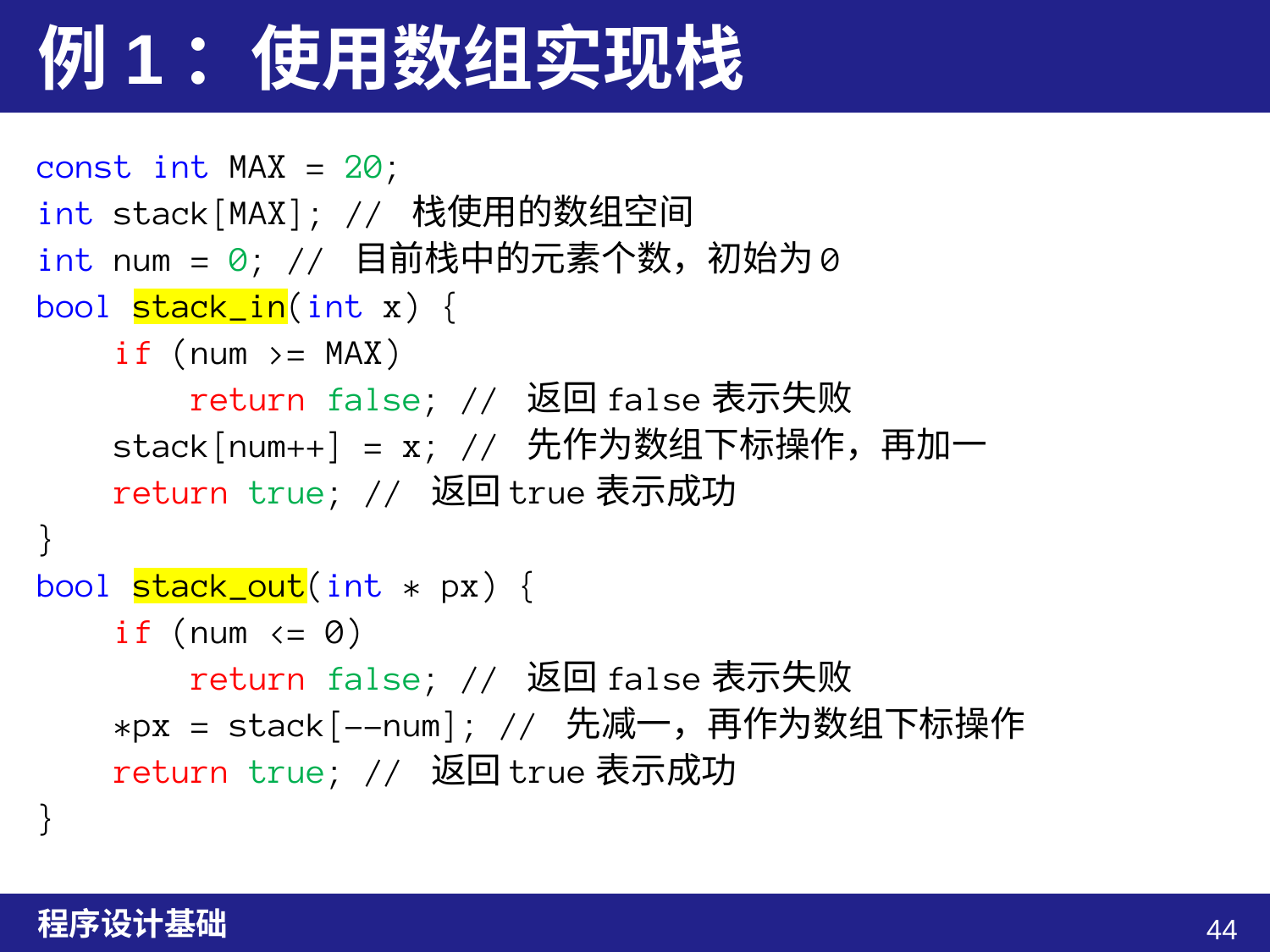

# 例1：使用数组实现栈
const int MAX = 20;
int stack[MAX]; // 栈使用的数组空间
int num = 0; // 目前栈中的元素个数，初始为0
bool stack_in(int x) {
    if (num >= MAX)
        return false; // 返回false表示失败
    stack[num++] = x; // 先作为数组下标操作，再加一
    return true; // 返回true表示成功
}
bool stack_out(int * px) {
    if (num <= 0)
        return false; // 返回false表示失败
    *px = stack[--num]; // 先减一，再作为数组下标操作
    return true; // 返回true表示成功
}